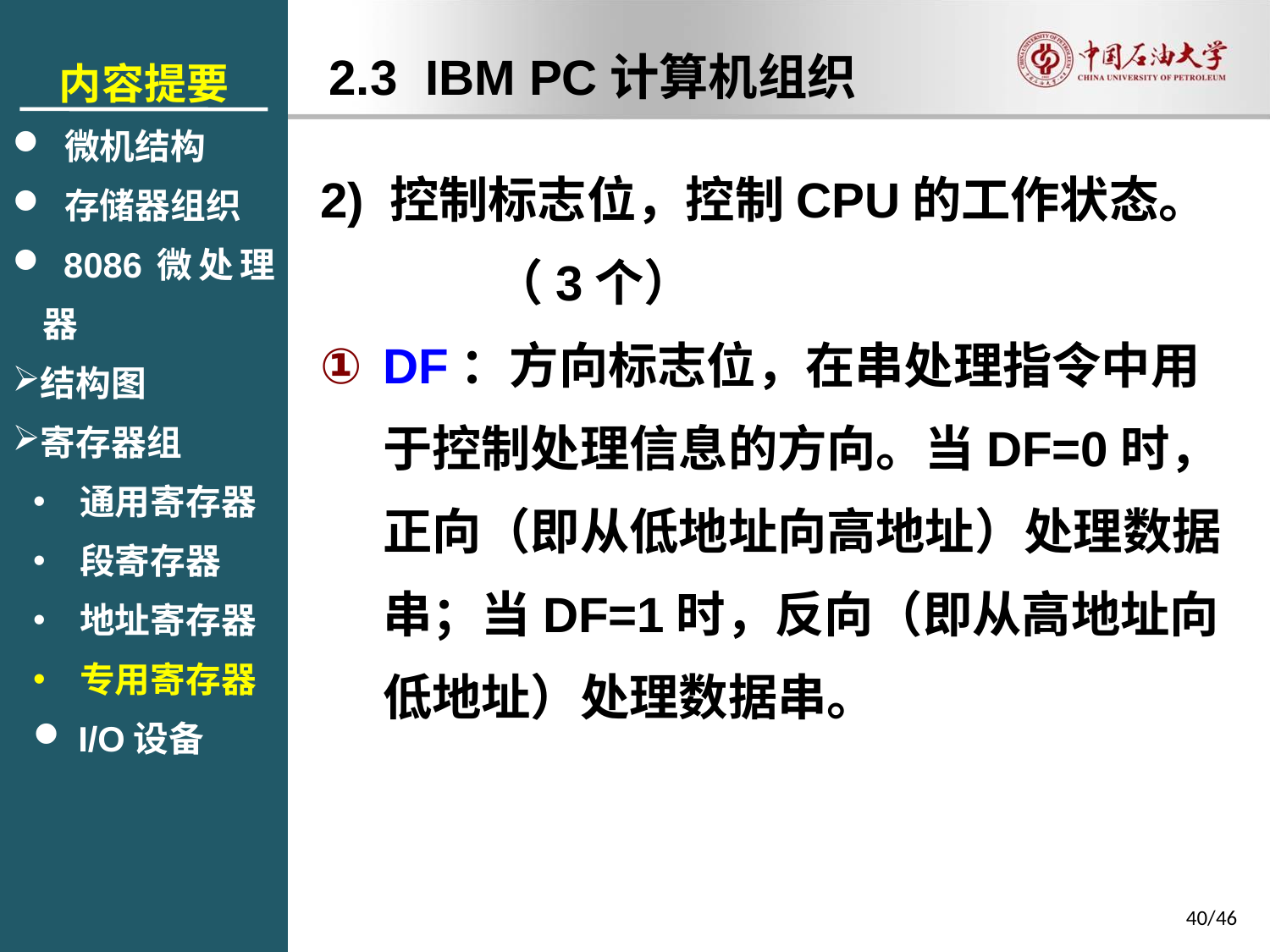

内容提要
 微机结构
 存储器组织
 8086微处理器
结构图
寄存器组
 通用寄存器
 段寄存器
 地址寄存器
 专用寄存器
 I/O设备
2.3  IBM PC计算机组织
2) 控制标志位，控制CPU的工作状态。（3个）
DF：方向标志位，在串处理指令中用于控制处理信息的方向。当DF=0时，正向（即从低地址向高地址）处理数据串；当DF=1时，反向（即从高地址向低地址）处理数据串。

40/46